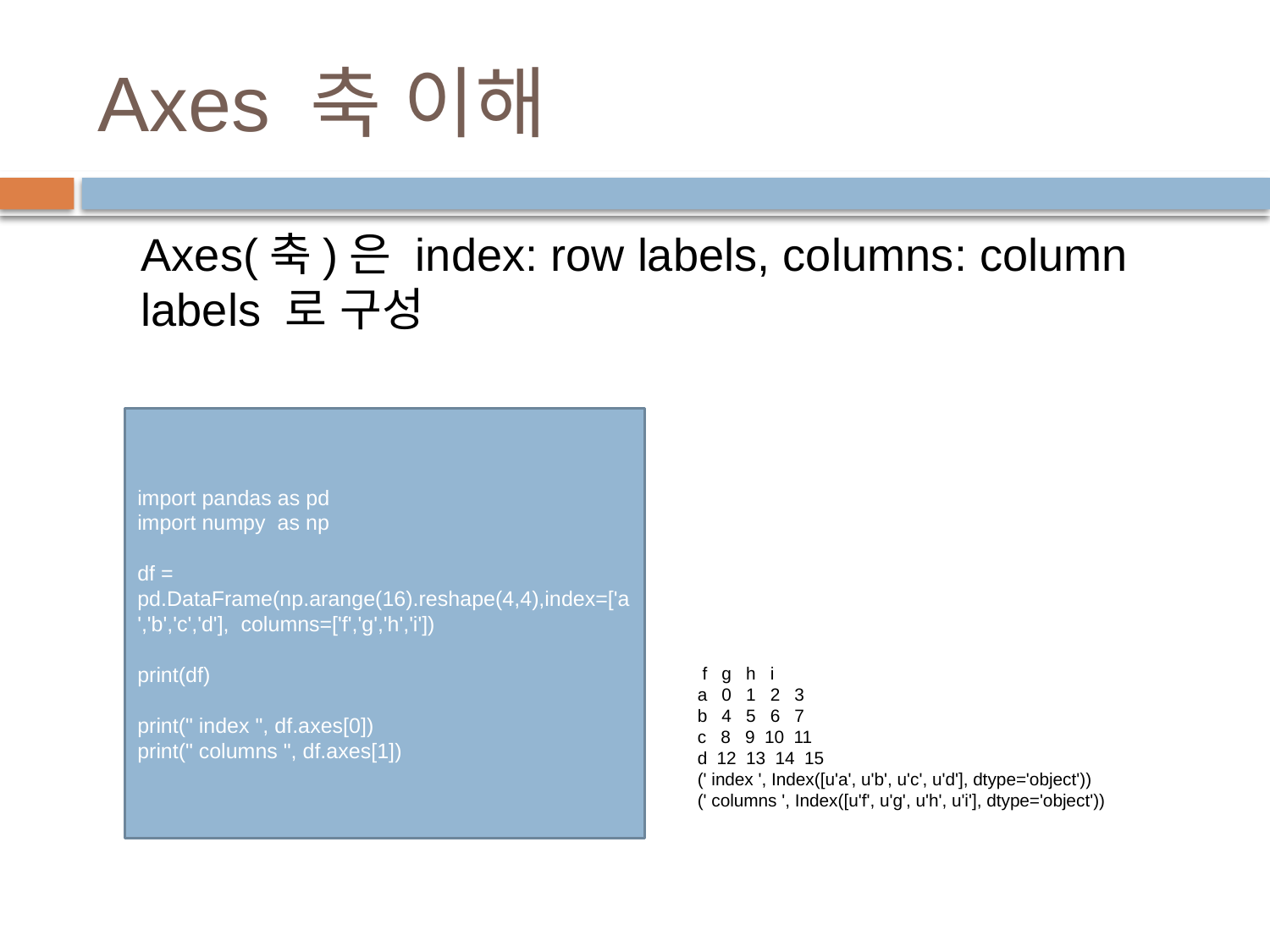

# Axes 축 이해
Axes(축)은 index: row labels, columns: column labels 로 구성
import pandas as pd
import numpy  as np

df = pd.DataFrame(np.arange(16).reshape(4,4),index=['a','b','c','d'],  columns=['f','g','h','i'])

print(df)

print(" index ", df.axes[0])
print(" columns ", df.axes[1])
 f   g   h   i
a   0   1   2   3
b   4   5   6   7
c   8   9  10  11
d  12  13  14  15
(' index ', Index([u'a', u'b', u'c', u'd'], dtype='object'))
(' columns ', Index([u'f', u'g', u'h', u'i'], dtype='object'))